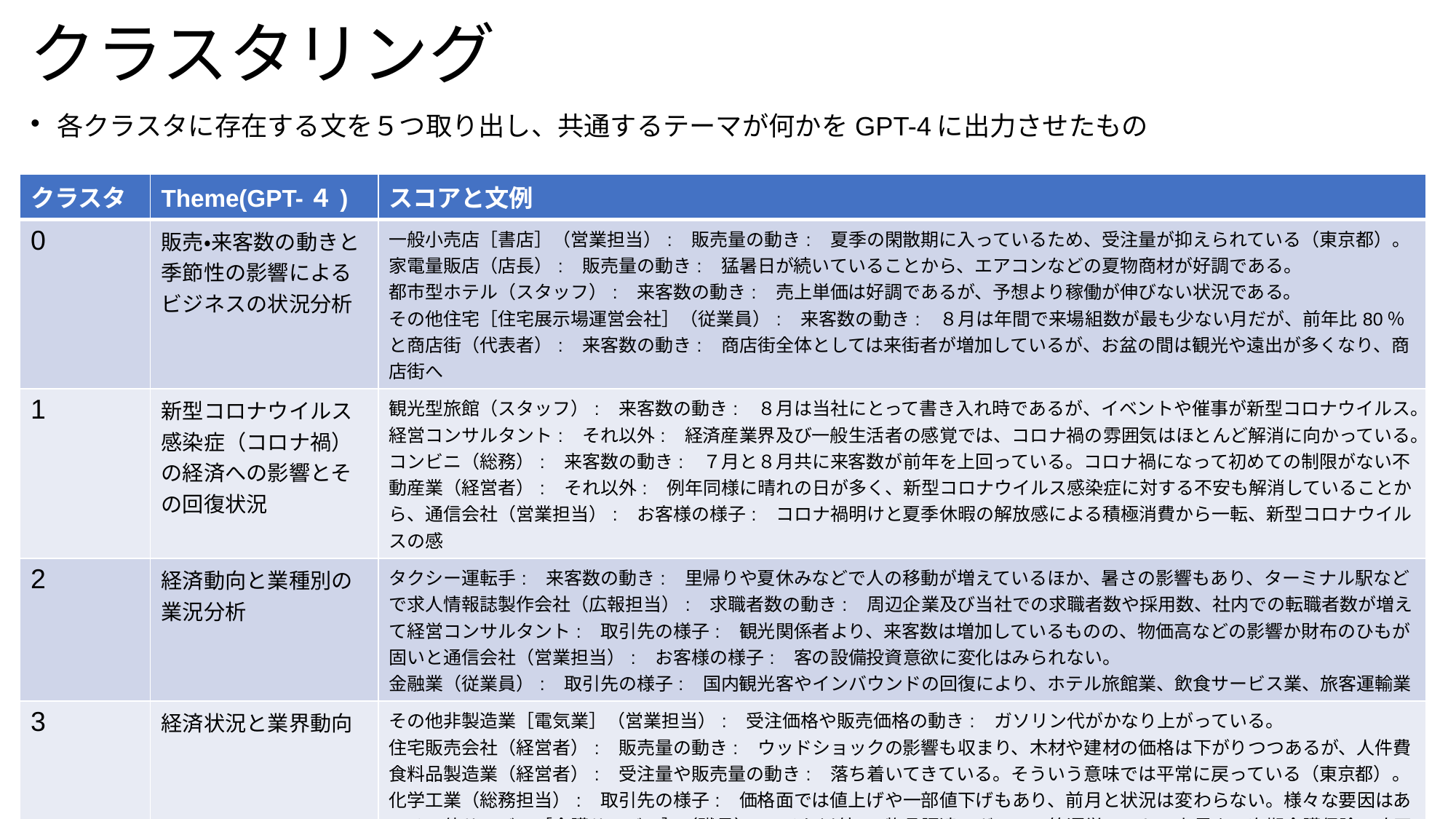

# クラスタリング
各クラスタに存在する文を５つ取り出し、共通するテーマが何かをGPT-4に出力させたもの
| クラスタ | Theme(GPT-４) | スコアと文例 |
| --- | --- | --- |
| 0 | 販売・来客数の動きと季節性の影響によるビジネスの状況分析 | 一般小売店［書店］（営業担当）: 販売量の動き: 夏季の閑散期に入っているため、受注量が抑えられている（東京都）。 家電量販店（店長）: 販売量の動き: 猛暑日が続いていることから、エアコンなどの夏物商材が好調である。 都市型ホテル（スタッフ）: 来客数の動き: 売上単価は好調であるが、予想より稼働が伸びない状況である。 その他住宅［住宅展示場運営会社］（従業員）: 来客数の動き: ８月は年間で来場組数が最も少ない月だが、前年比80％と商店街（代表者）: 来客数の動き: 商店街全体としては来街者が増加しているが、お盆の間は観光や遠出が多くなり、商店街へ |
| 1 | 新型コロナウイルス感染症（コロナ禍）の経済への影響とその回復状況 | 観光型旅館（スタッフ）: 来客数の動き: ８月は当社にとって書き入れ時であるが、イベントや催事が新型コロナウイルス。 経営コンサルタント: それ以外: 経済産業界及び一般生活者の感覚では、コロナ禍の雰囲気はほとんど解消に向かっている。コンビニ（総務）: 来客数の動き: ７月と８月共に来客数が前年を上回っている。コロナ禍になって初めての制限がない不動産業（経営者）: それ以外: 例年同様に晴れの日が多く、新型コロナウイルス感染症に対する不安も解消していることから、通信会社（営業担当）: お客様の様子: コロナ禍明けと夏季休暇の解放感による積極消費から一転、新型コロナウイルスの感 |
| 2 | 経済動向と業種別の業況分析 | タクシー運転手: 来客数の動き: 里帰りや夏休みなどで人の移動が増えているほか、暑さの影響もあり、ターミナル駅などで求人情報誌製作会社（広報担当）: 求職者数の動き: 周辺企業及び当社での求職者数や採用数、社内での転職者数が増えて経営コンサルタント: 取引先の様子: 観光関係者より、来客数は増加しているものの、物価高などの影響か財布のひもが固いと通信会社（営業担当）: お客様の様子: 客の設備投資意欲に変化はみられない。 金融業（従業員）: 取引先の様子: 国内観光客やインバウンドの回復により、ホテル旅館業、飲食サービス業、旅客運輸業 |
| 3 | 経済状況と業界動向 | その他非製造業［電気業］（営業担当）: 受注価格や販売価格の動き: ガソリン代がかなり上がっている。 住宅販売会社（経営者）: 販売量の動き: ウッドショックの影響も収まり、木材や建材の価格は下がりつつあるが、人件費食料品製造業（経営者）: 受注量や販売量の動き: 落ち着いてきている。そういう意味では平常に戻っている（東京都）。 化学工業（総務担当）: 取引先の様子: 価格面では値上げや一部値下げもあり、前月と状況は変わらない。様々な要因はあるその他サービス［介護サービス］（職員）: それ以外: 物品調達、ガソリン等運営コストの上昇や、次期介護保険の改正に |